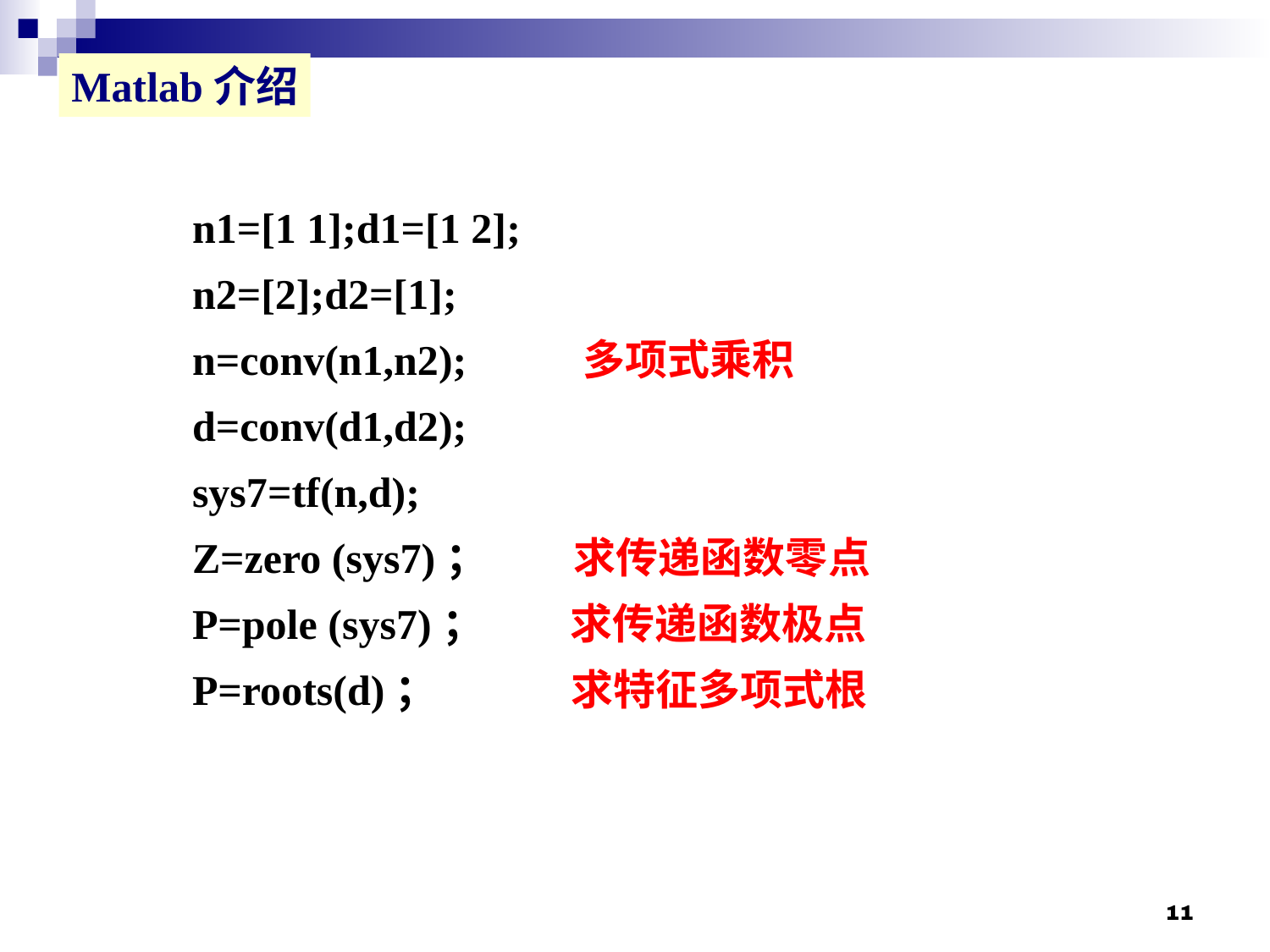

Matlab介绍
n1=[1 1];d1=[1 2];
n2=[2];d2=[1];
n=conv(n1,n2);          多项式乘积
d=conv(d1,d2);
sys7=tf(n,d);
Z=zero (sys7)；         求传递函数零点
P=pole (sys7)；         求传递函数极点
P=roots(d)；              求特征多项式根
11